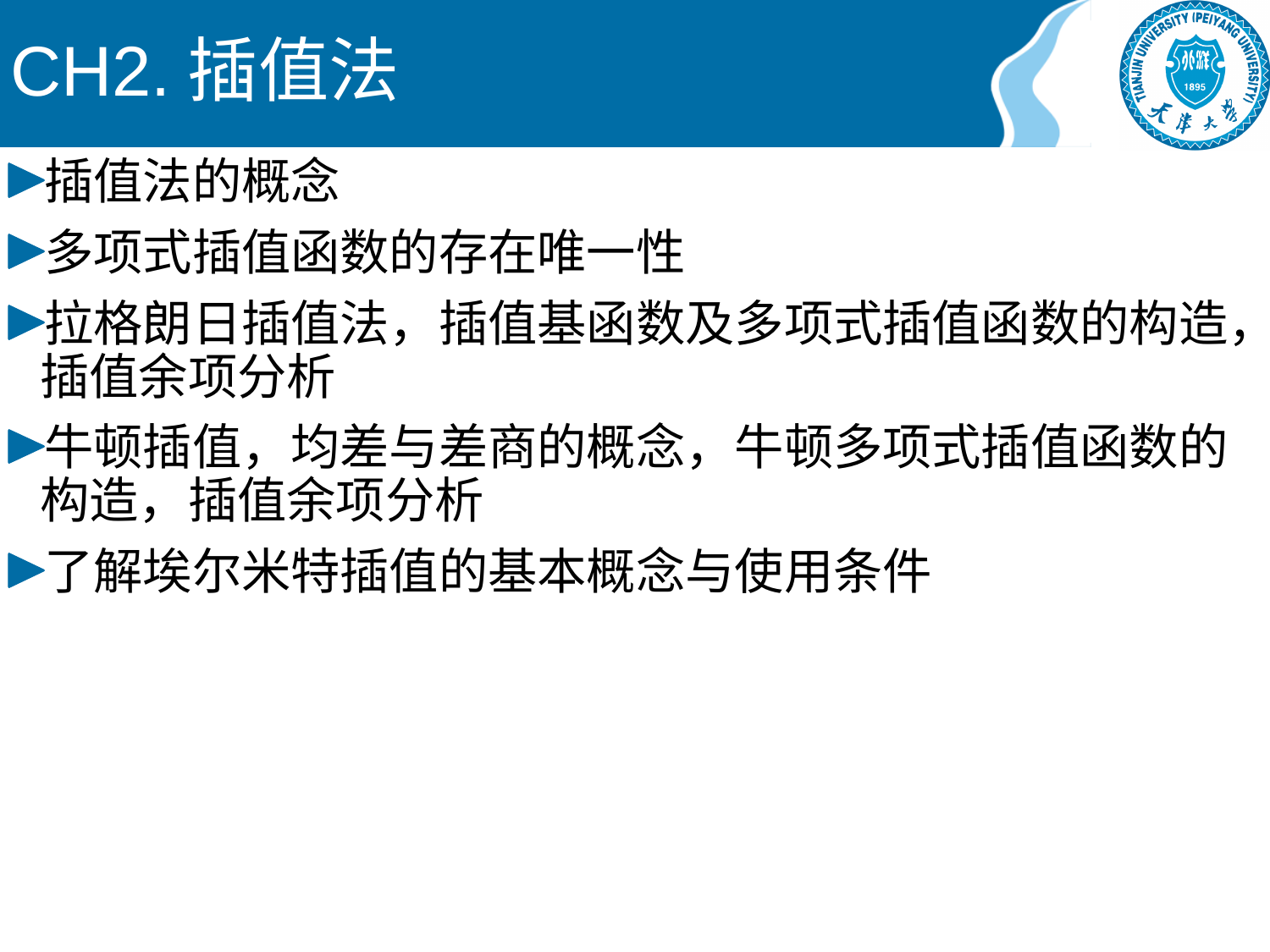

# CH2.插值法
插值法的概念
多项式插值函数的存在唯一性
拉格朗日插值法，插值基函数及多项式插值函数的构造，插值余项分析
牛顿插值，均差与差商的概念，牛顿多项式插值函数的构造，插值余项分析
了解埃尔米特插值的基本概念与使用条件